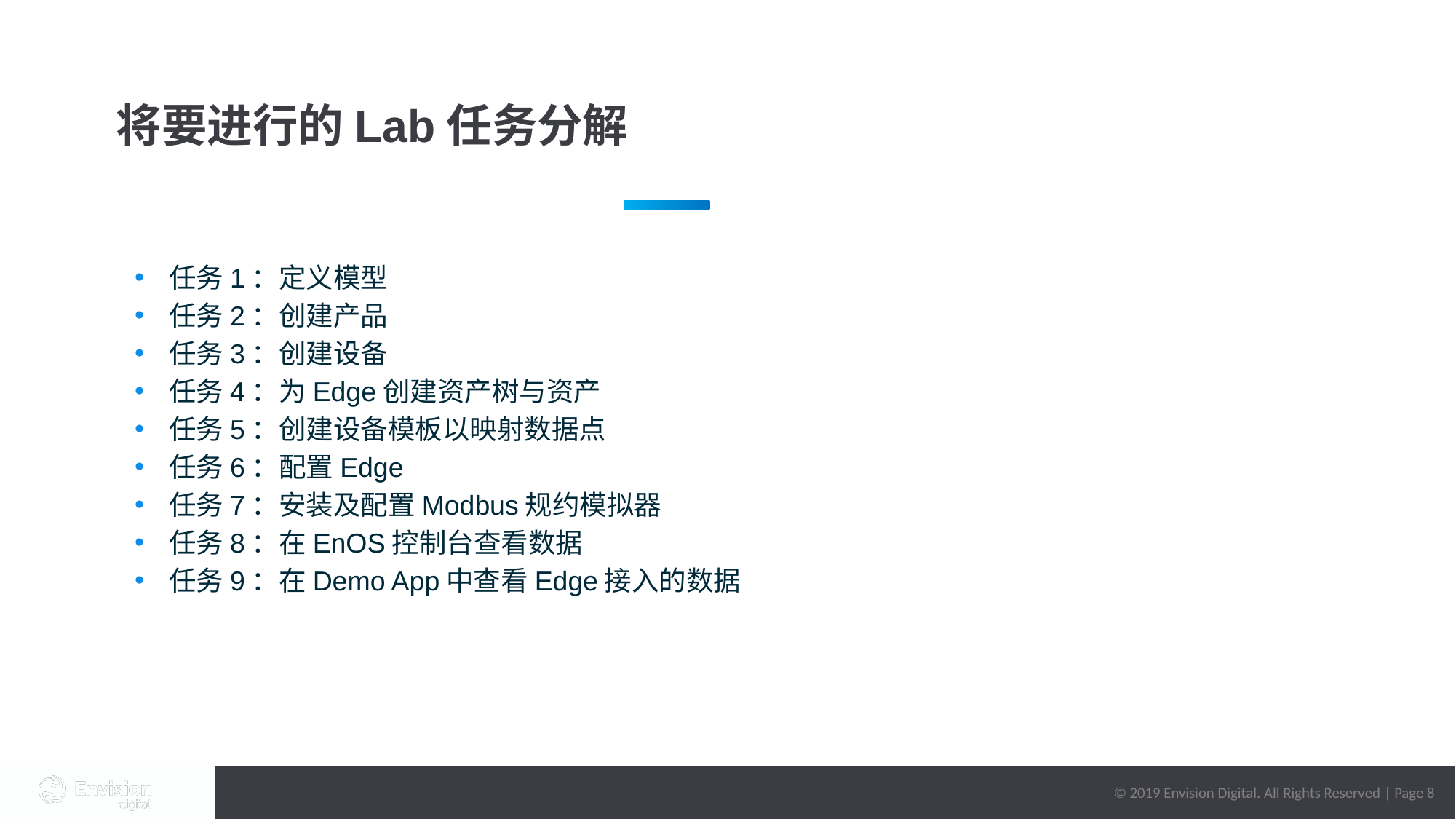

# 将要进行的Lab任务分解
任务1：定义模型
任务2：创建产品
任务3：创建设备
任务4：为Edge创建资产树与资产
任务5：创建设备模板以映射数据点
任务6：配置Edge
任务7：安装及配置Modbus规约模拟器
任务8：在EnOS控制台查看数据
任务9：在Demo App中查看Edge接入的数据